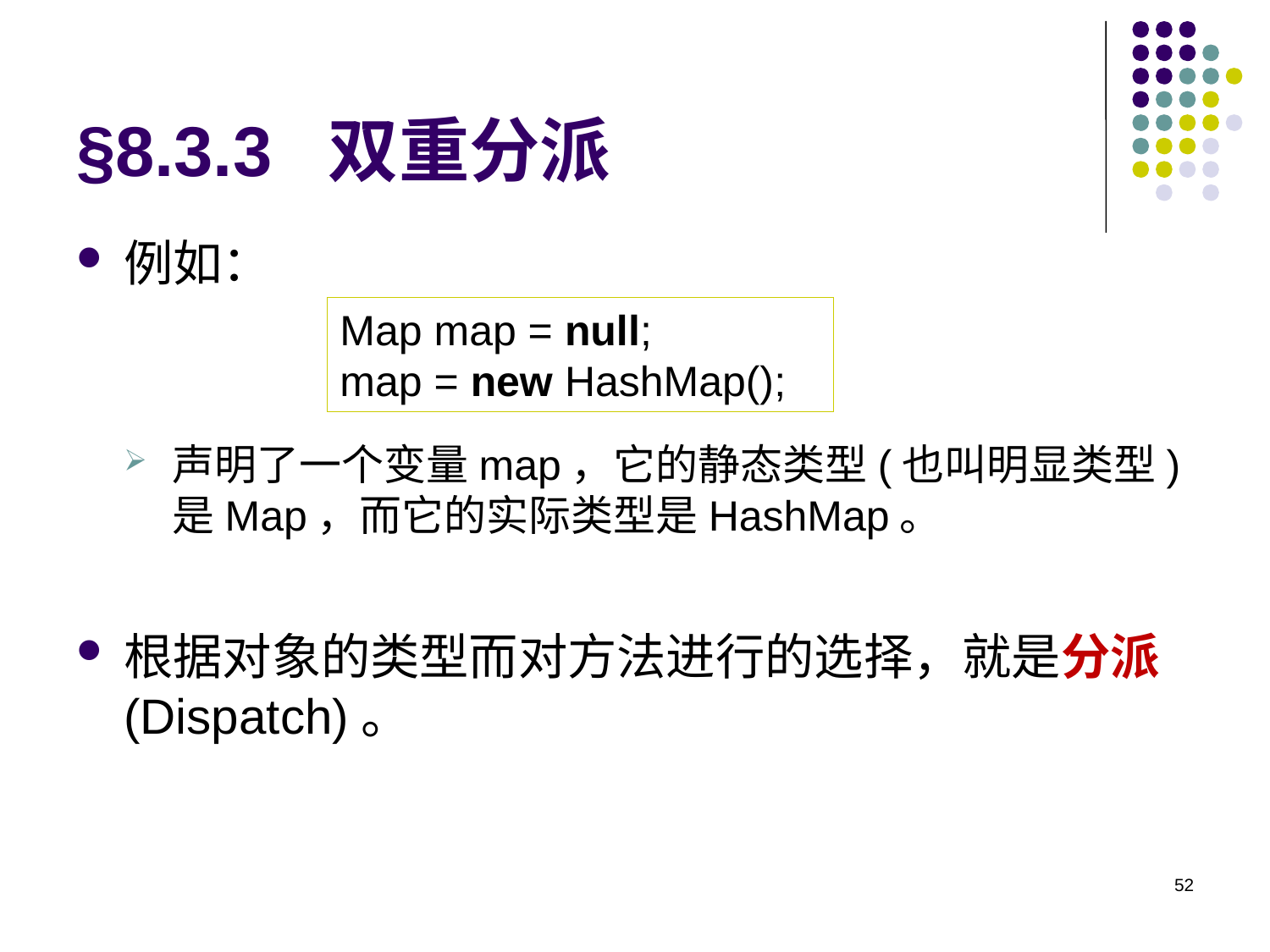

# §8.3.3  双重分派
例如：

声明了一个变量map，它的静态类型(也叫明显类型)是Map，而它的实际类型是HashMap。

根据对象的类型而对方法进行的选择，就是分派(Dispatch)。
Map map = null;
map = new HashMap();
52